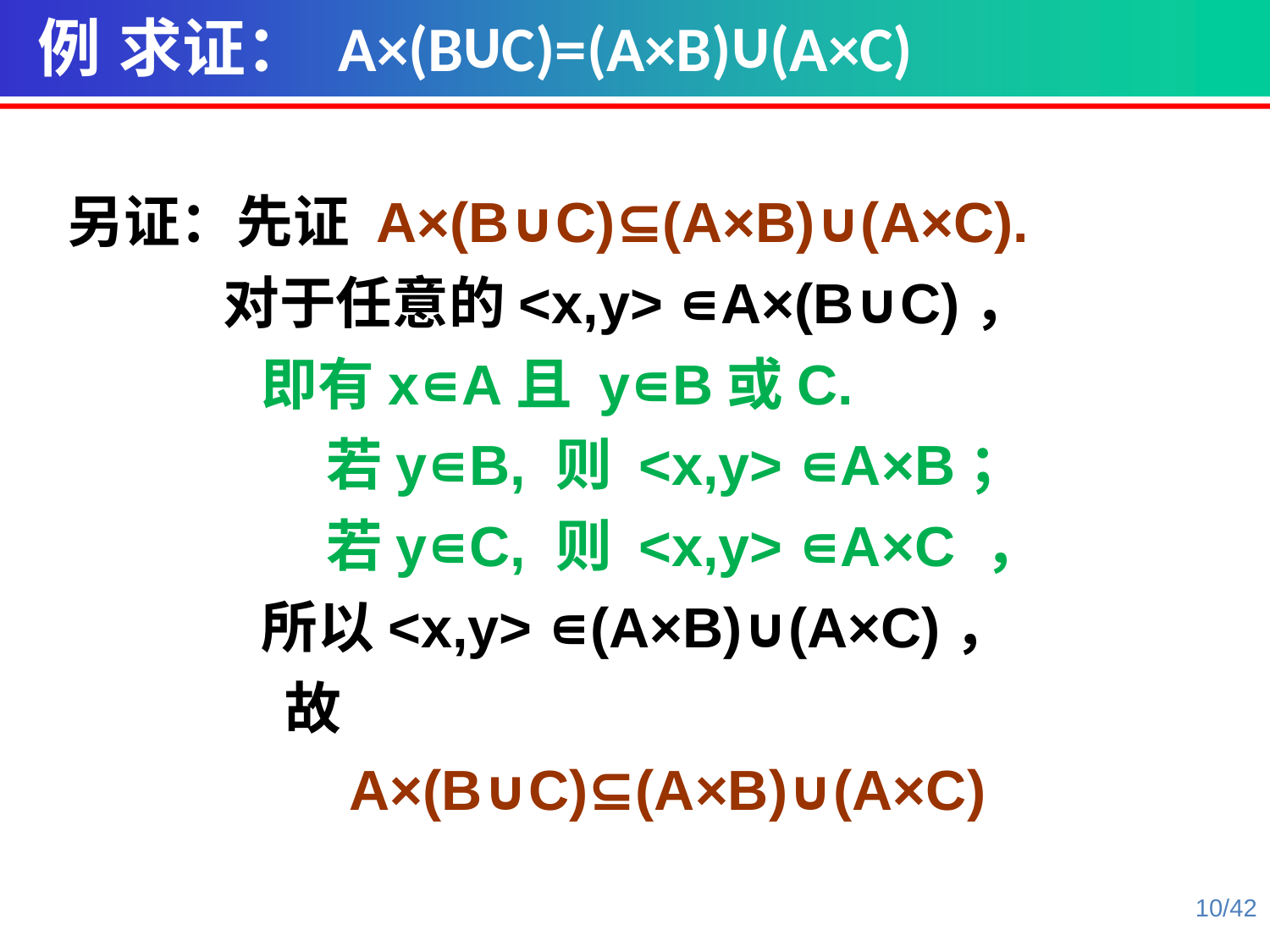

例 求证： A×(B∪C)=(A×B)∪(A×C)
另证：先证 A×(B∪C)⊆(A×B)∪(A×C).
           对于任意的<x,y> ∊A×(B∪C)，
              即有x∊A且 y∊B或C.
                   若y∊B, 则 <x,y> ∊A×B；
                   若y∊C, 则 <x,y> ∊A×C ，
              所以<x,y> ∊(A×B)∪(A×C)，
	      故
                  A×(B∪C)⊆(A×B)∪(A×C)
10/42